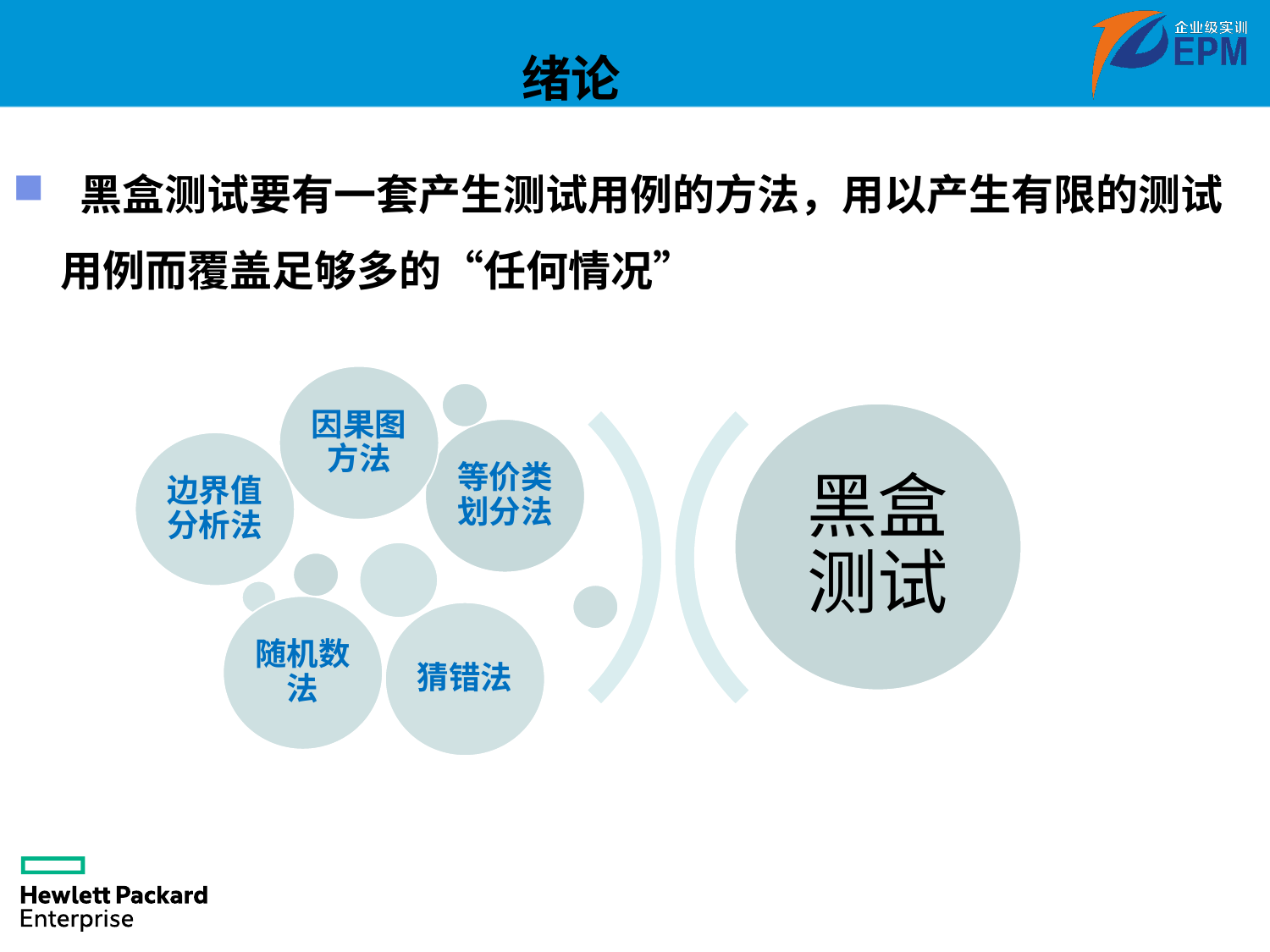

绪论
 黑盒测试要有一套产生测试用例的方法，用以产生有限的测试用例而覆盖足够多的“任何情况”

因果图方法

等价类划分法
边界值分析法

随机数法
猜错法

黑盒测试